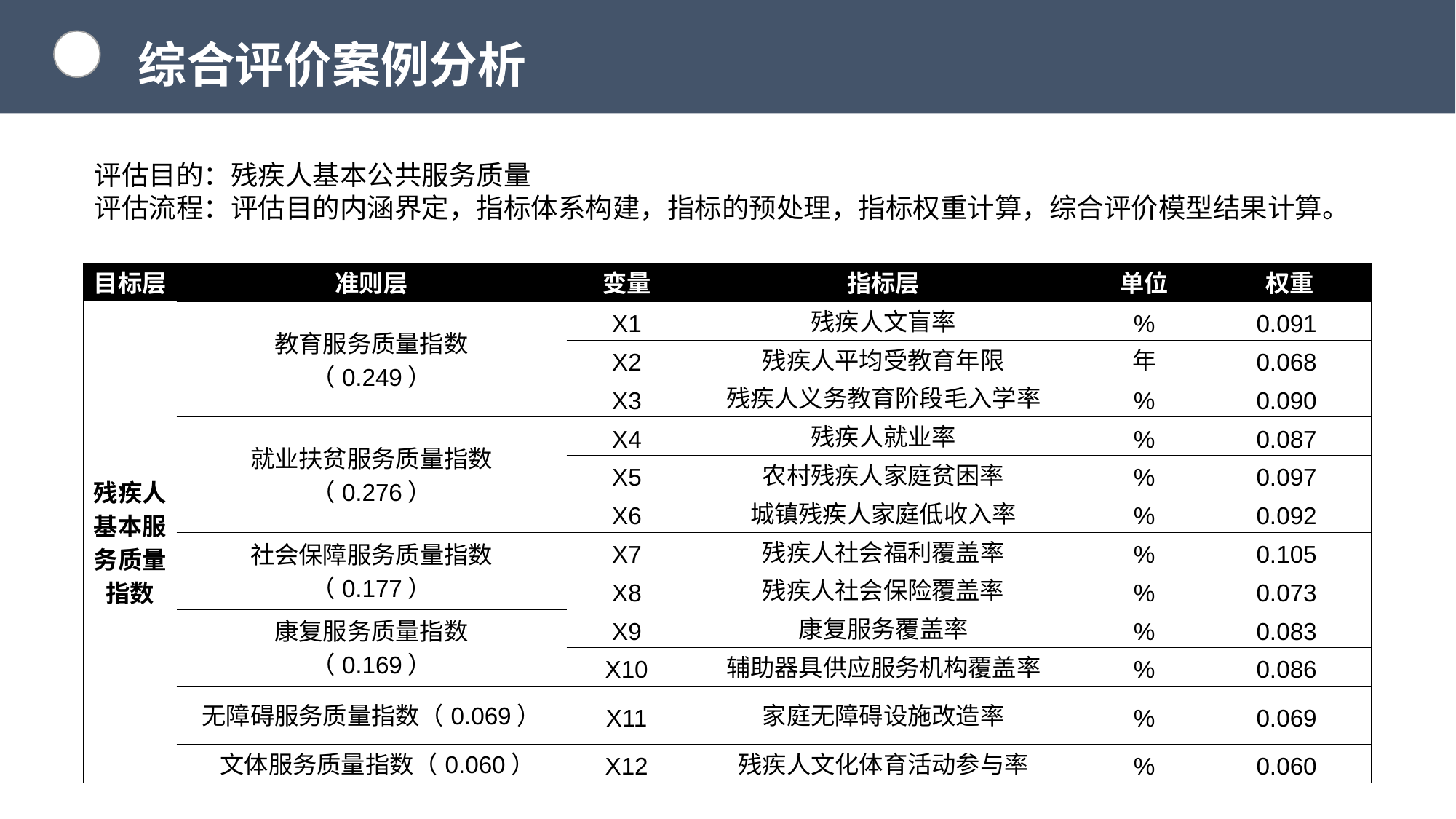

综合评价案例分析
评估目的：残疾人基本公共服务质量
评估流程：评估目的内涵界定，指标体系构建，指标的预处理，指标权重计算，综合评价模型结果计算。
| 目标层 | 准则层 | 变量 | 指标层 | 单位 | 权重 |
| --- | --- | --- | --- | --- | --- |
| 残疾人基本服务质量指数 | 教育服务质量指数 （0.249） | X1 | 残疾人文盲率 | % | 0.091 |
|  |  | X2 | 残疾人平均受教育年限 | 年 | 0.068 |
|  |  | X3 | 残疾人义务教育阶段毛入学率 | % | 0.090 |
|  | 就业扶贫服务质量指数 （0.276） | X4 | 残疾人就业率 | % | 0.087 |
|  |  | X5 | 农村残疾人家庭贫困率 | % | 0.097 |
|  |  | X6 | 城镇残疾人家庭低收入率 | % | 0.092 |
|  | 社会保障服务质量指数 （0.177） | X7 | 残疾人社会福利覆盖率 | % | 0.105 |
|  |  | X8 | 残疾人社会保险覆盖率 | % | 0.073 |
|  | 康复服务质量指数 （0.169） | X9 | 康复服务覆盖率 | % | 0.083 |
|  |  | X10 | 辅助器具供应服务机构覆盖率 | % | 0.086 |
|  | 无障碍服务质量指数（0.069） | X11 | 家庭无障碍设施改造率 | % | 0.069 |
|  | 文体服务质量指数（0.060） | X12 | 残疾人文化体育活动参与率 | % | 0.060 |